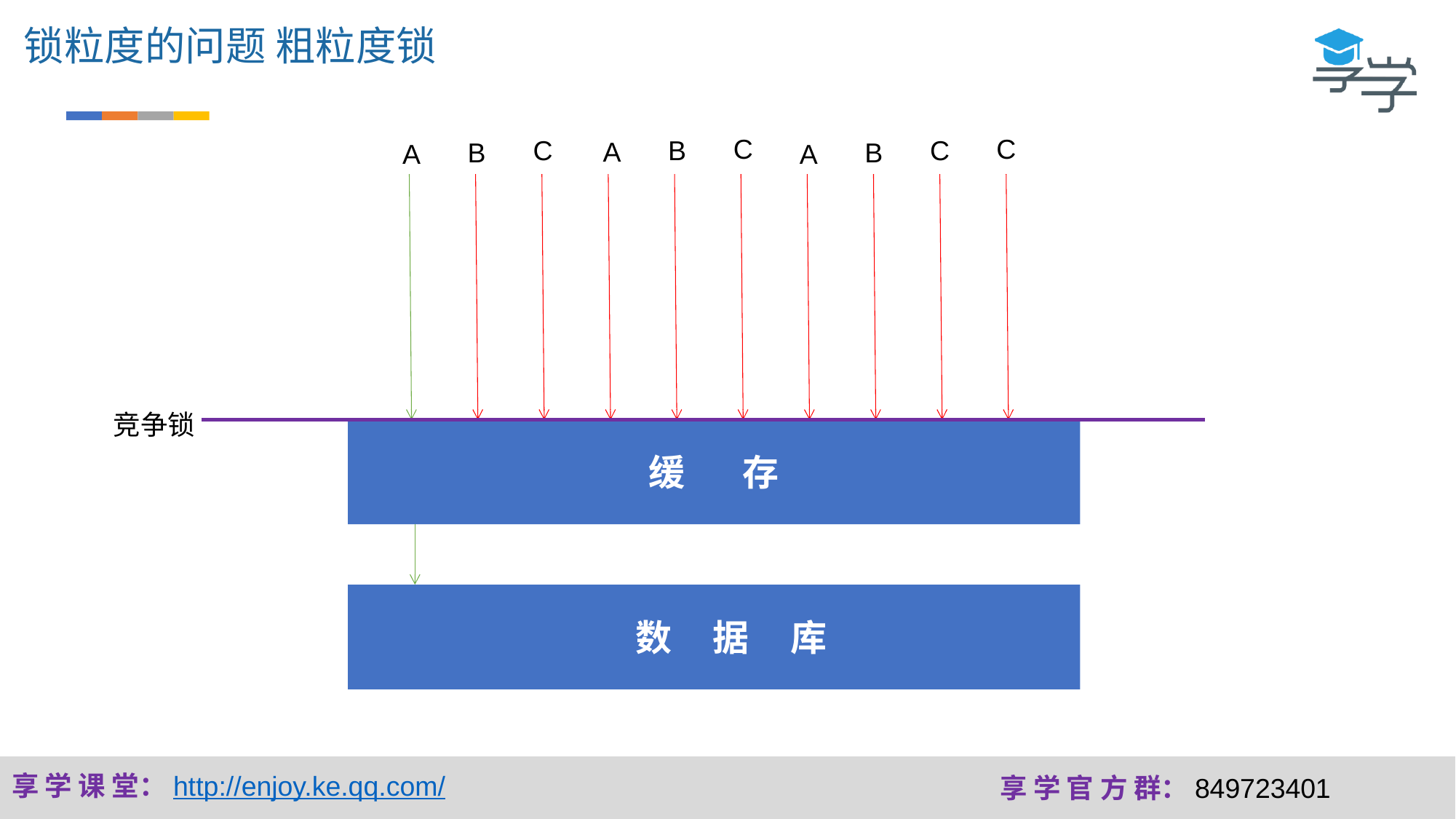

锁粒度的问题 粗粒度锁

C
C
B
C
C
A
B
B
A
A
竞争锁

缓       存

数     据     库